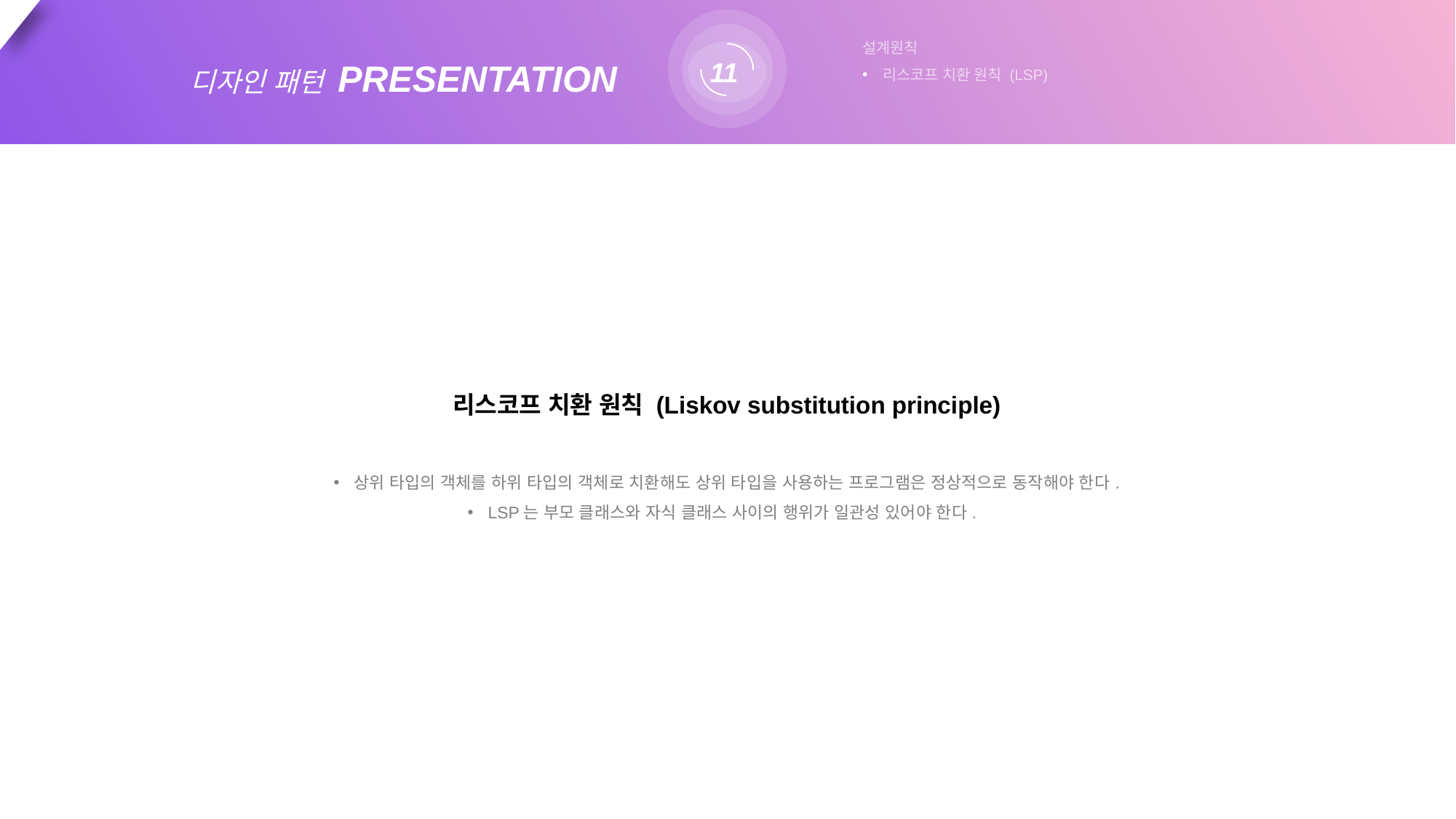

11

설계원칙
리스코프 치환 원칙 (LSP)
디자인 패턴 PRESENTATION
리스코프 치환 원칙 (Liskov substitution principle)

상위 타입의 객체를 하위 타입의 객체로 치환해도 상위 타입을 사용하는 프로그램은 정상적으로 동작해야 한다.
LSP는 부모 클래스와 자식 클래스 사이의 행위가 일관성 있어야 한다.